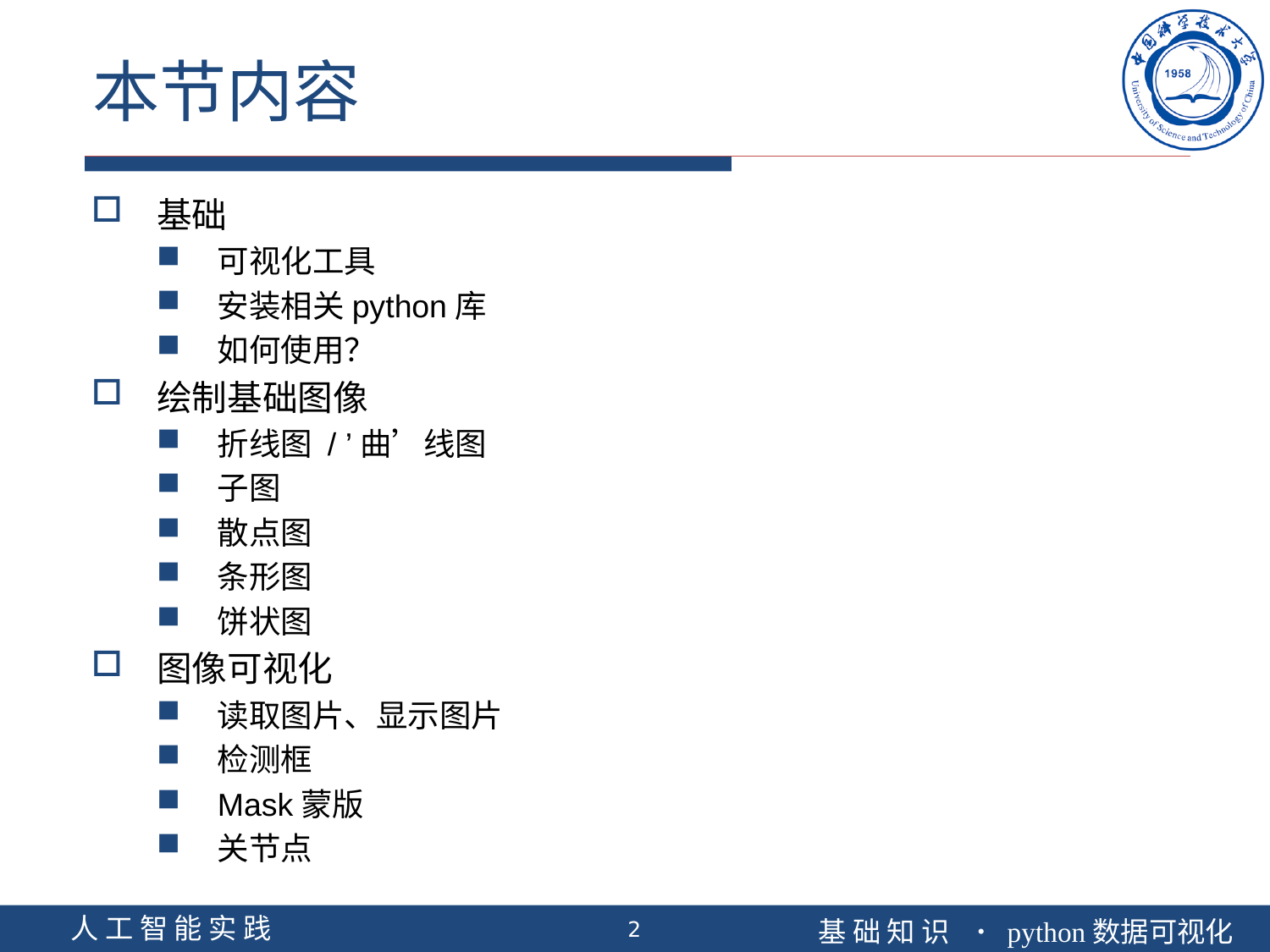

# 本节内容
基础
可视化工具
安装相关python库
如何使用？
绘制基础图像
折线图 / ’曲’线图
子图
散点图
条形图
饼状图
图像可视化
读取图片、显示图片
检测框
Mask蒙版
关节点

2